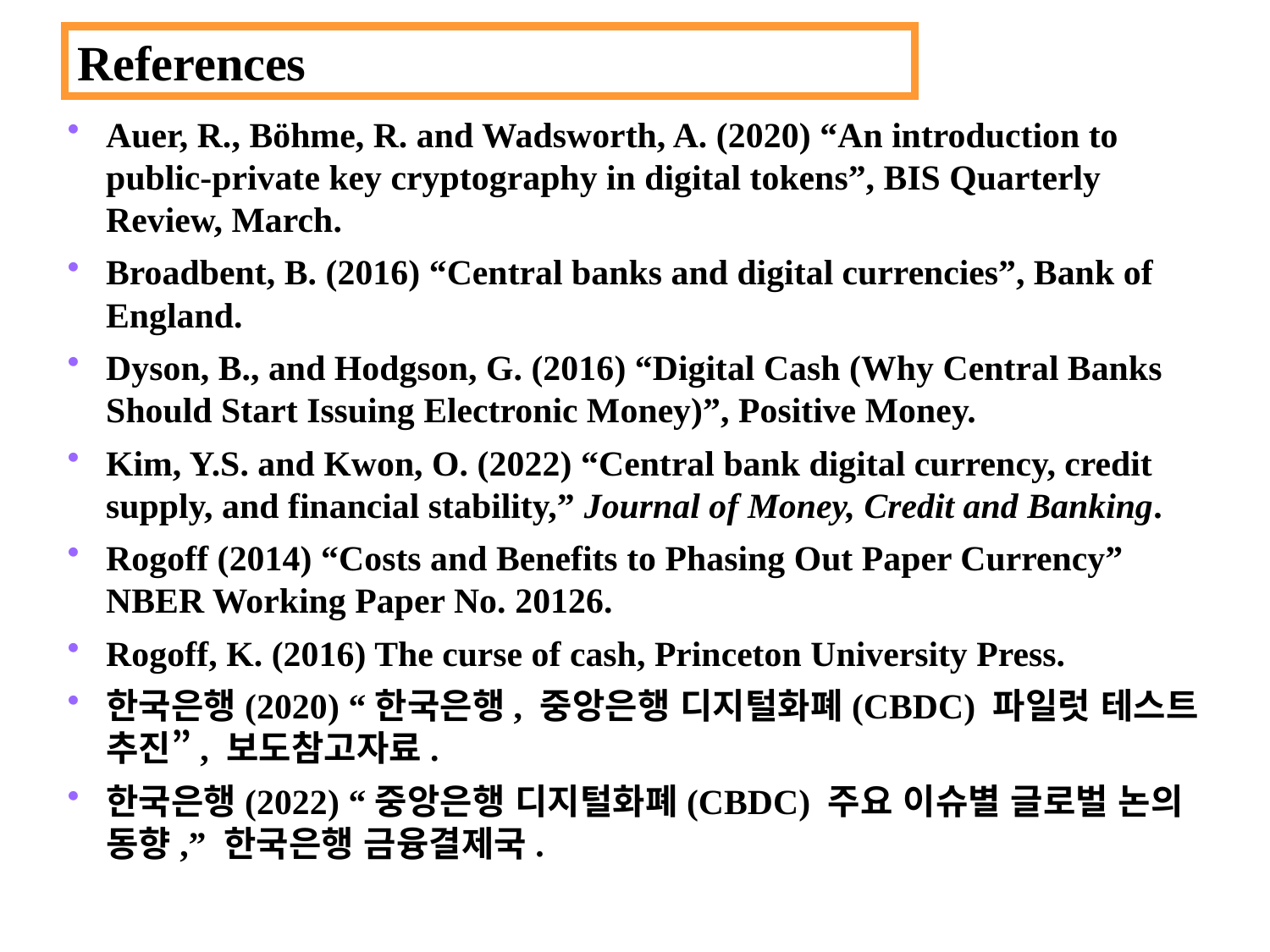

References
Auer, R., Böhme, R. and Wadsworth, A. (2020) “An introduction to public-private key cryptography in digital tokens”, BIS Quarterly Review, March.
Broadbent, B. (2016) “Central banks and digital currencies”, Bank of England.
Dyson, B., and Hodgson, G. (2016) “Digital Cash (Why Central Banks Should Start Issuing Electronic Money)”, Positive Money.
Kim, Y.S. and Kwon, O. (2022) “Central bank digital currency, credit supply, and financial stability,” Journal of Money, Credit and Banking.
Rogoff (2014) “Costs and Benefits to Phasing Out Paper Currency” NBER Working Paper No. 20126.
Rogoff, K. (2016) The curse of cash, Princeton University Press.
한국은행(2020) “한국은행, 중앙은행 디지털화폐(CBDC) 파일럿 테스트 추진”, 보도참고자료.
한국은행(2022) “중앙은행 디지털화폐(CBDC) 주요 이슈별 글로벌 논의 동향,” 한국은행 금융결제국.